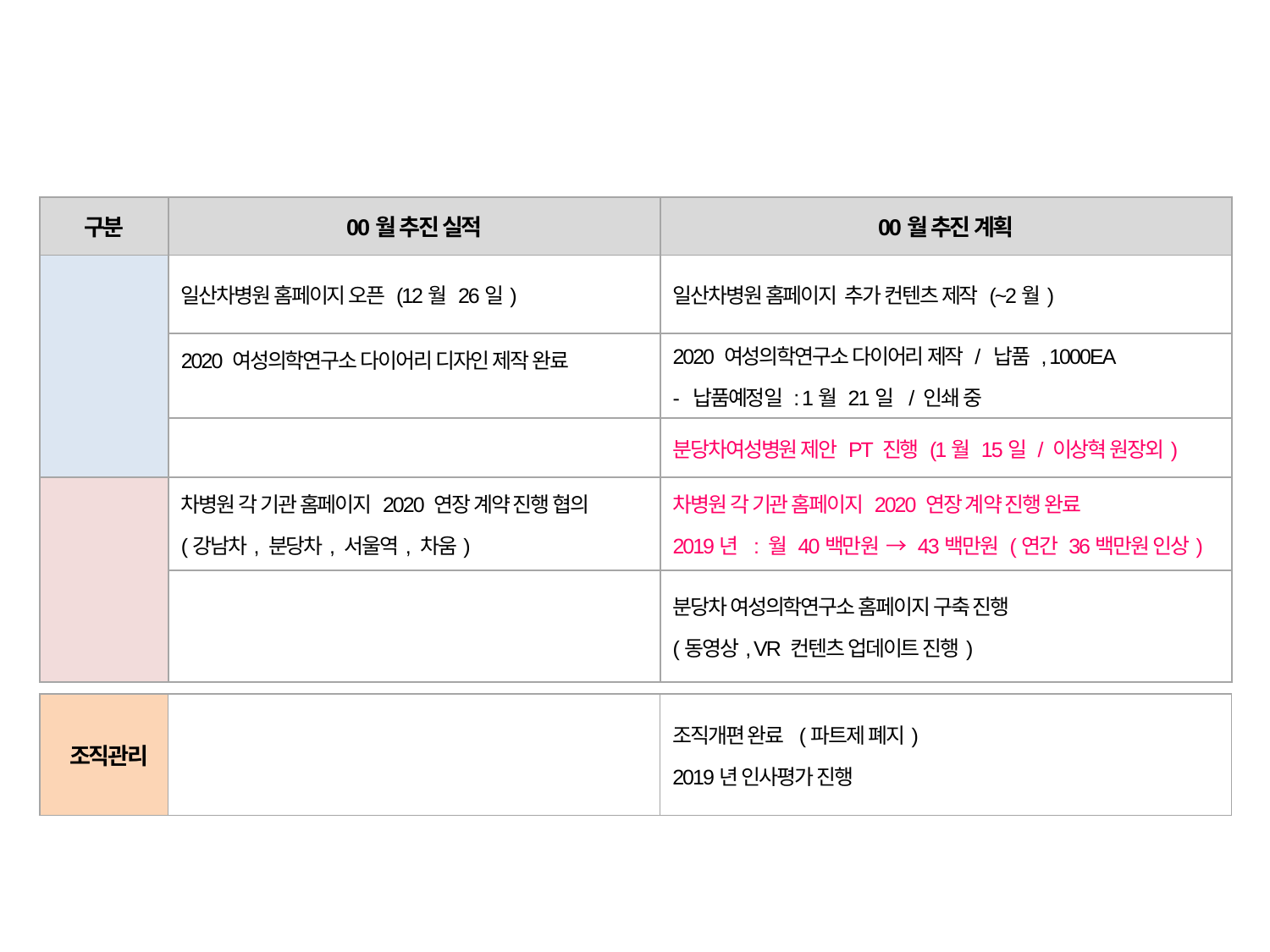

| 구분 | 00월 추진 실적 | 00월 추진 계획 |
| --- | --- | --- |
|  | 일산차병원 홈페이지 오픈 (12월 26일) | 일산차병원 홈페이지 추가 컨텐츠 제작 (~2월) |
|  | 2020 여성의학연구소 다이어리 디자인 제작 완료 | 2020 여성의학연구소 다이어리 제작 / 납품 , 1000EA - 납품예정일 : 1월 21일 / 인쇄 중 |
|  |  | 분당차여성병원 제안 PT 진행 (1월 15일 / 이상혁 원장외) |
|  | 차병원 각 기관 홈페이지 2020 연장 계약 진행 협의 (강남차, 분당차, 서울역, 차움) | 차병원 각 기관 홈페이지 2020 연장 계약 진행 완료 2019년 : 월 40백만원 → 43백만원 (연간 36백만원 인상) |
|  |  | 분당차 여성의학연구소 홈페이지 구축 진행 (동영상, VR 컨텐츠 업데이트 진행) |
| 조직관리 |  | 조직개편 완료 (파트제 폐지) 2019년 인사평가 진행 |
| --- | --- | --- |